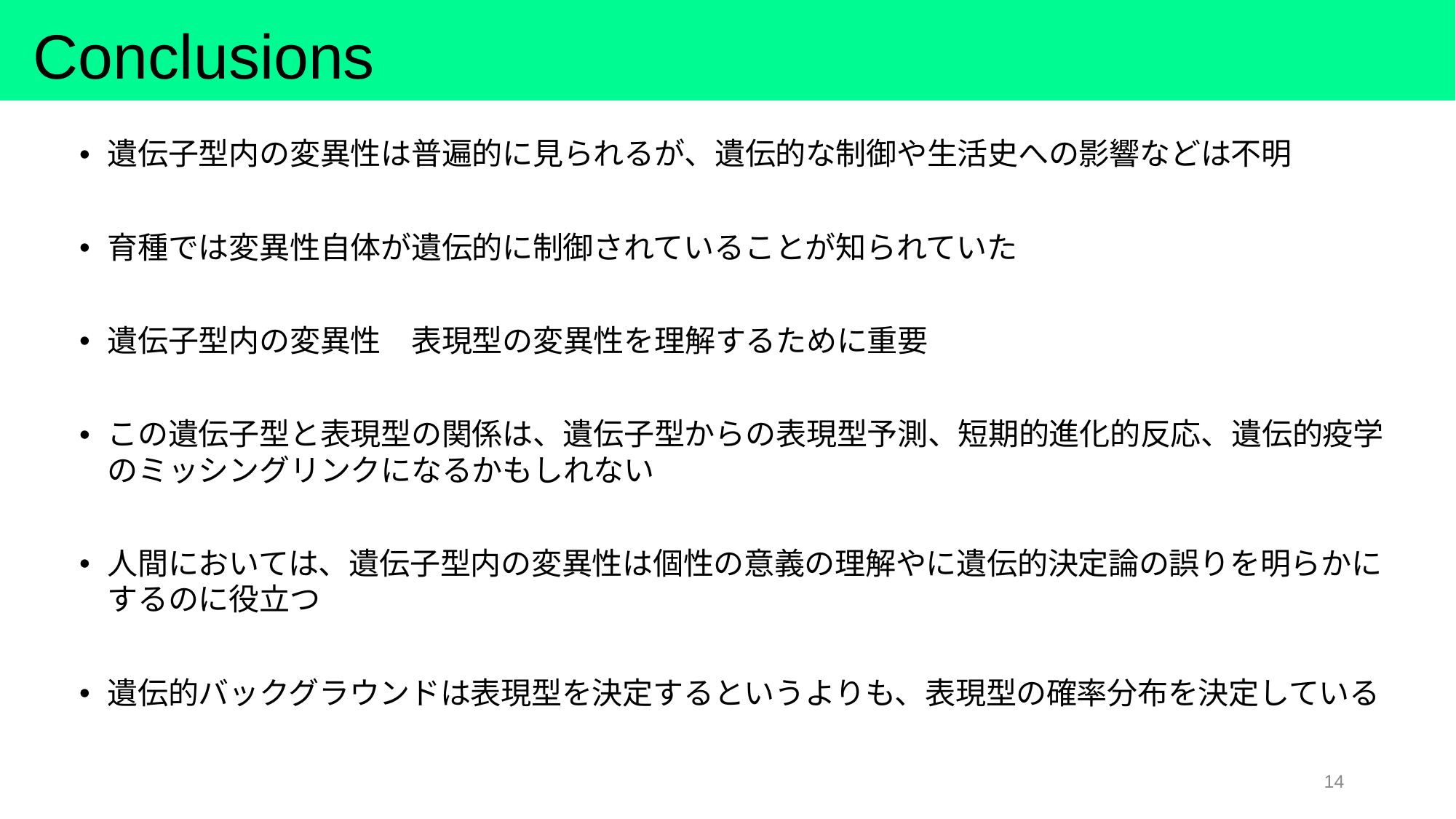

# Conclusions
遺伝子型内の変異性は普遍的に見られるが、遺伝的な制御や生活史への影響などは不明

育種では変異性自体が遺伝的に制御されていることが知られていた

遺伝子型内の変異性　表現型の変異性を理解するために重要

この遺伝子型と表現型の関係は、遺伝子型からの表現型予測、短期的進化的反応、遺伝的疫学のミッシングリンクになるかもしれない

人間においては、遺伝子型内の変異性は個性の意義の理解やに遺伝的決定論の誤りを明らかにするのに役立つ

遺伝的バックグラウンドは表現型を決定するというよりも、表現型の確率分布を決定している
14